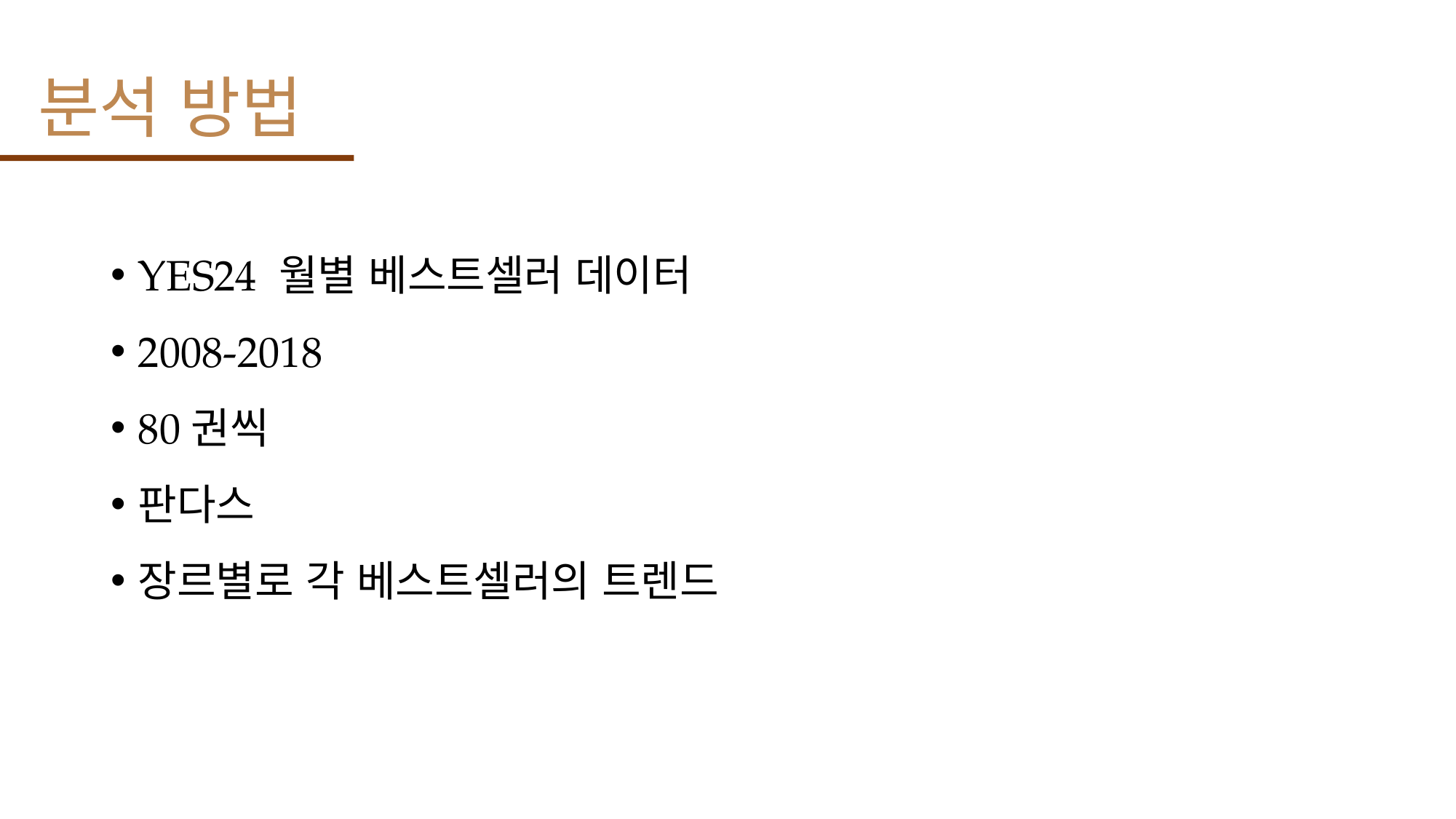

# 분석 방법

YES24 월별 베스트셀러 데이터
2008-2018
80권씩
판다스
장르별로 각 베스트셀러의 트렌드